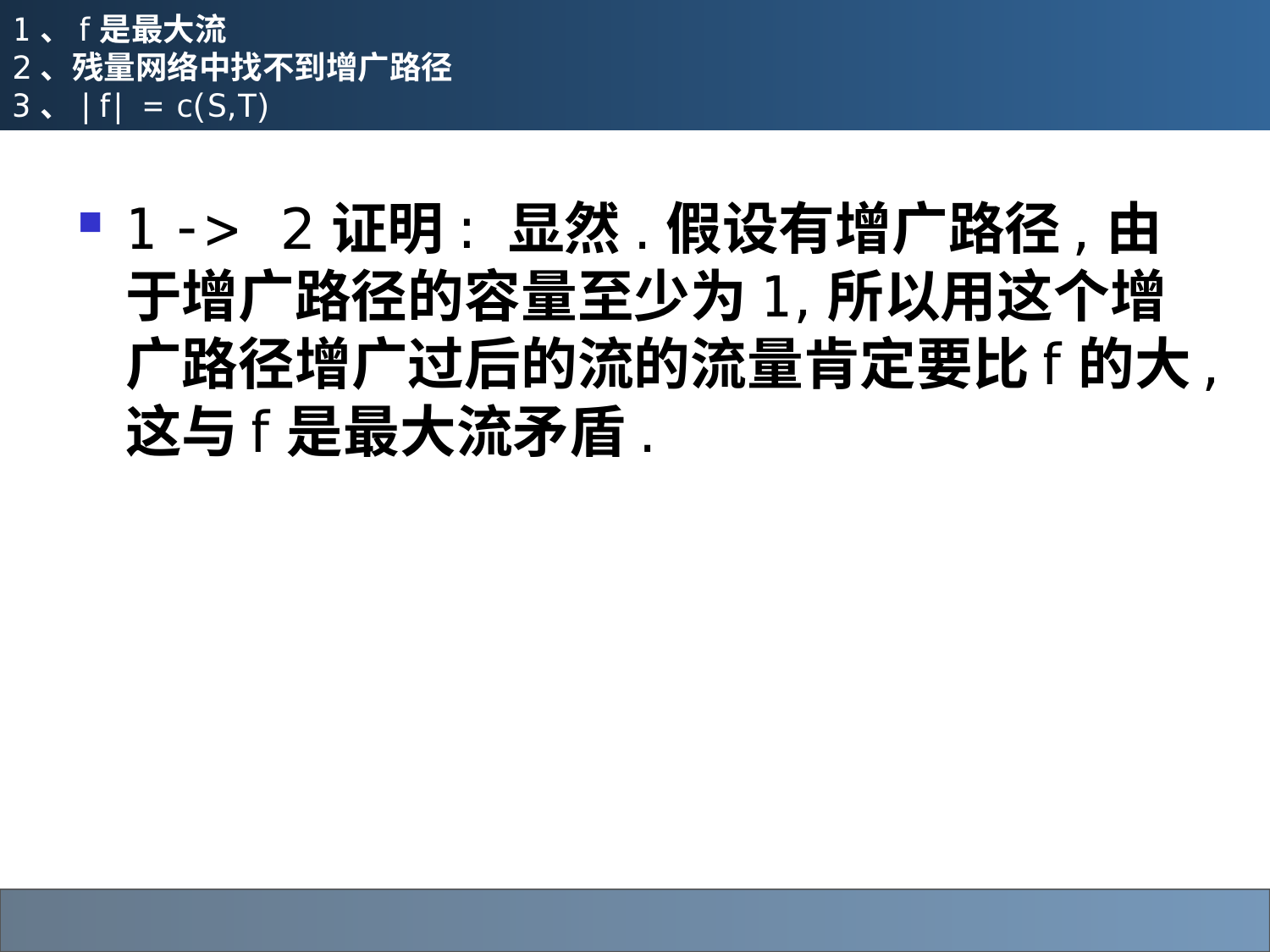

# 1、f是最大流 2、残量网络中找不到增广路径 3、|f| = c(S,T)
1 ->  2证明: 显然.假设有增广路径,由于增广路径的容量至少为1,所以用这个增广路径增广过后的流的流量肯定要比f的大,这与f是最大流矛盾.